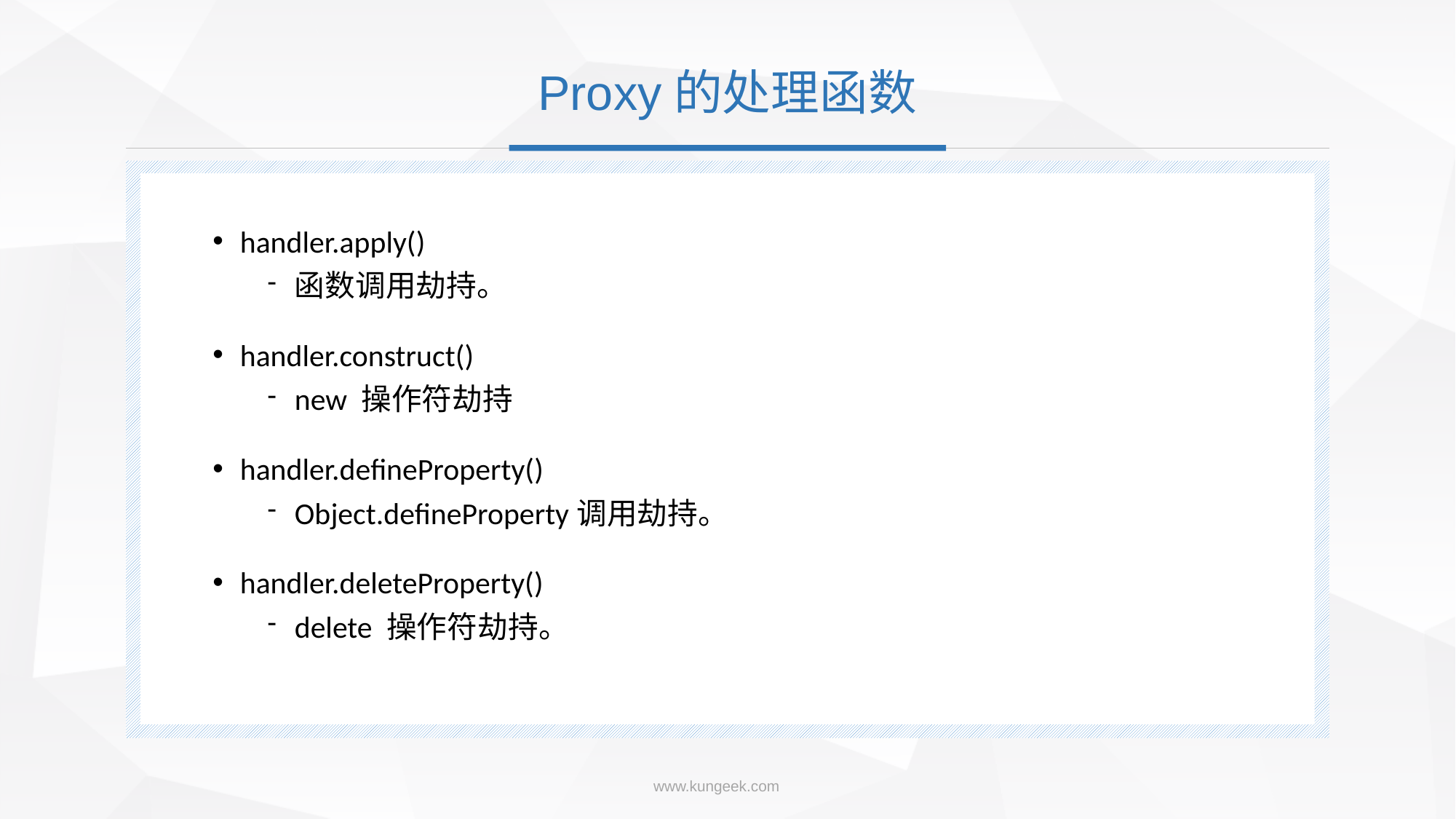

# Proxy的处理函数
handler.apply()
函数调用劫持。
handler.construct()
new 操作符劫持
handler.defineProperty()
Object.defineProperty调用劫持。
handler.deleteProperty()
delete 操作符劫持。